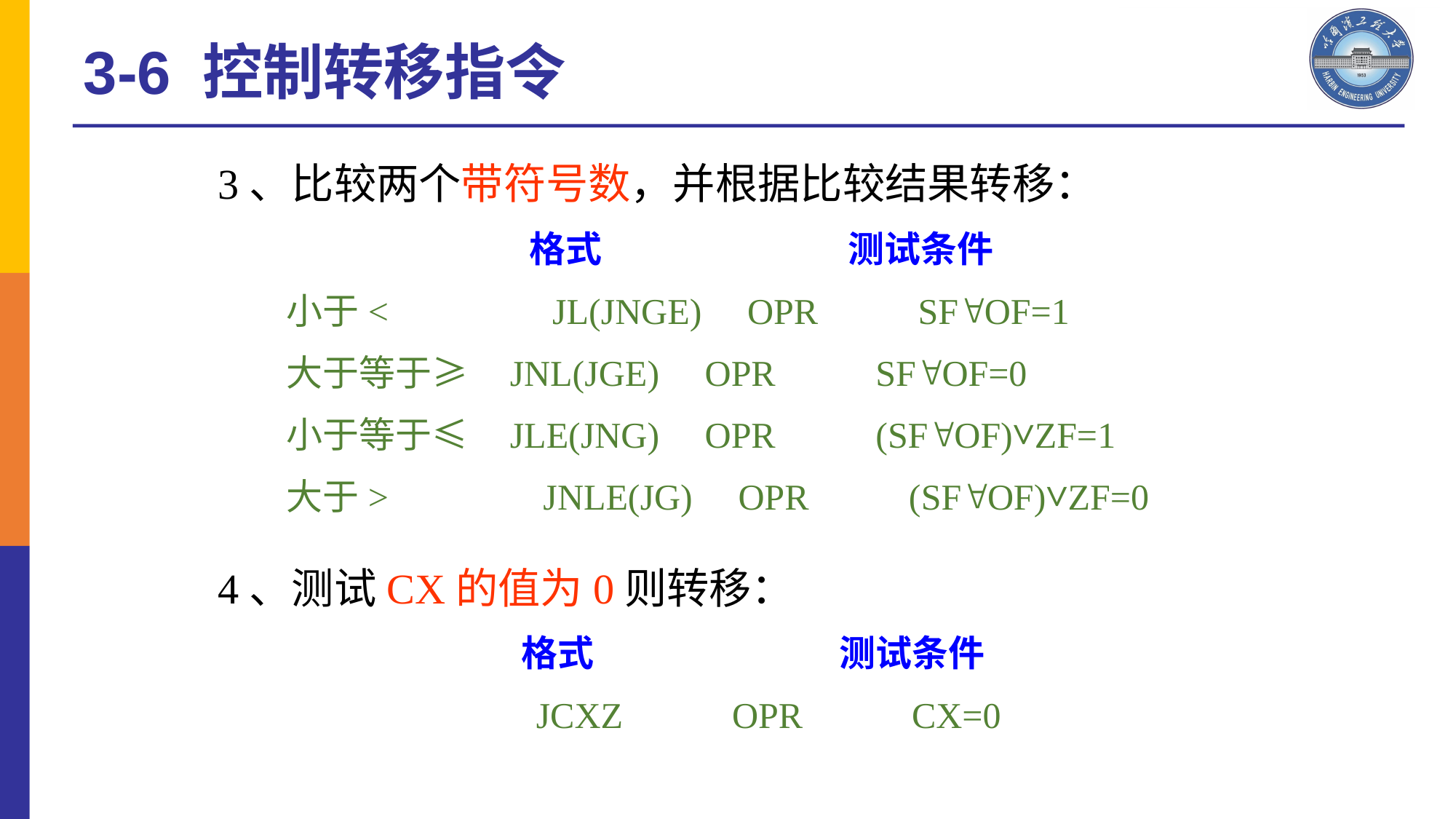

3-6 控制转移指令
3、比较两个带符号数，并根据比较结果转移：
                                     格式                              测试条件
小于<                  JL(JNGE)     OPR           SF∀OF=1
大于等于≥    JNL(JGE)     OPR           SF∀OF=0
小于等于≤    JLE(JNG)     OPR           (SF∀OF)∨ZF=1
大于>                 JNLE(JG)     OPR           (SF∀OF)∨ZF=0
4、测试CX的值为0则转移：
                                    格式                              测试条件
                                   JCXZ            OPR            CX=0